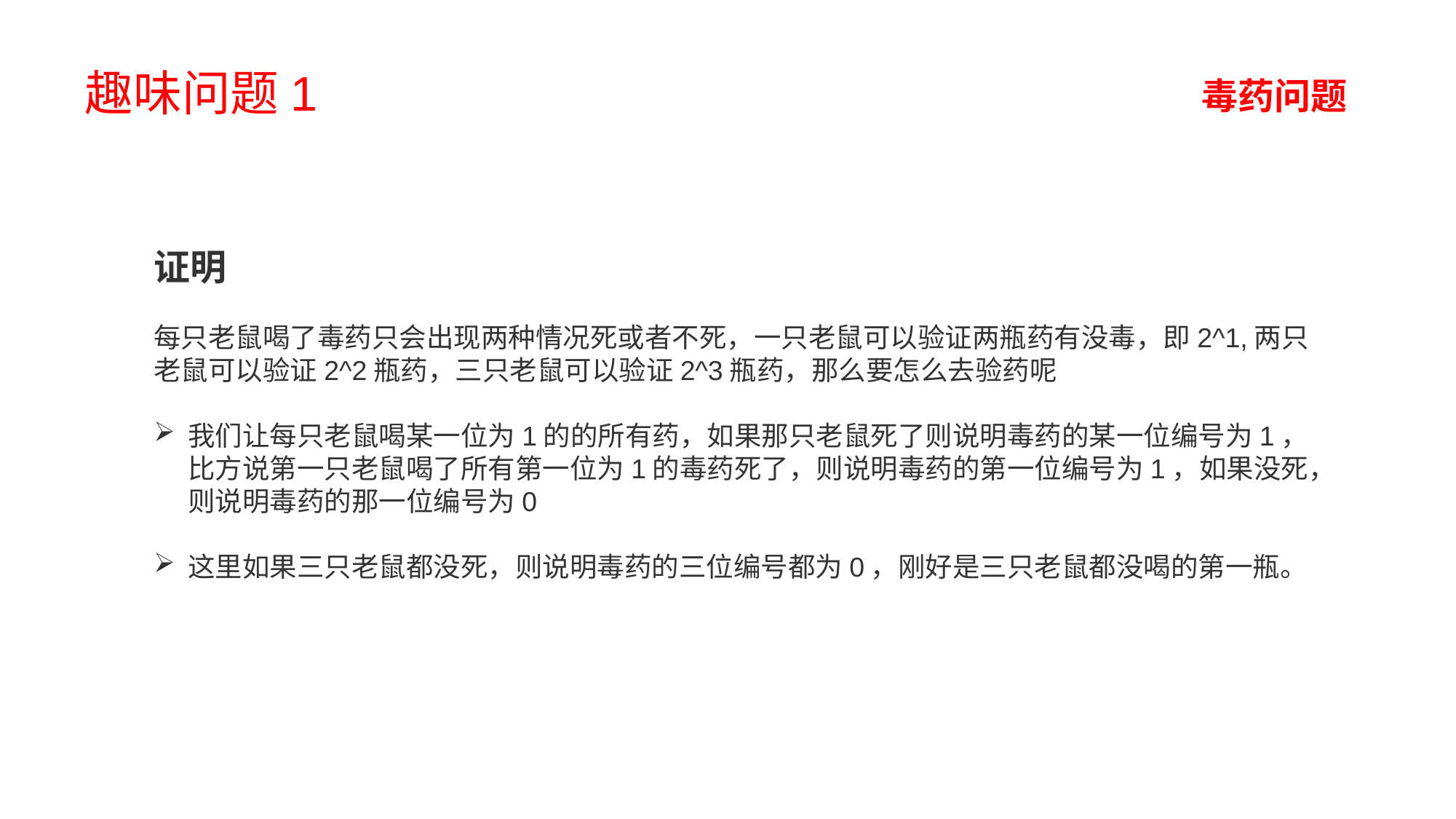

# 趣味问题1
毒药问题
证明

每只老鼠喝了毒药只会出现两种情况死或者不死，一只老鼠可以验证两瓶药有没毒，即2^1,两只老鼠可以验证2^2瓶药，三只老鼠可以验证2^3瓶药，那么要怎么去验药呢

我们让每只老鼠喝某一位为1的的所有药，如果那只老鼠死了则说明毒药的某一位编号为1，比方说第一只老鼠喝了所有第一位为1的毒药死了，则说明毒药的第一位编号为1，如果没死，则说明毒药的那一位编号为0

这里如果三只老鼠都没死，则说明毒药的三位编号都为0，刚好是三只老鼠都没喝的第一瓶。